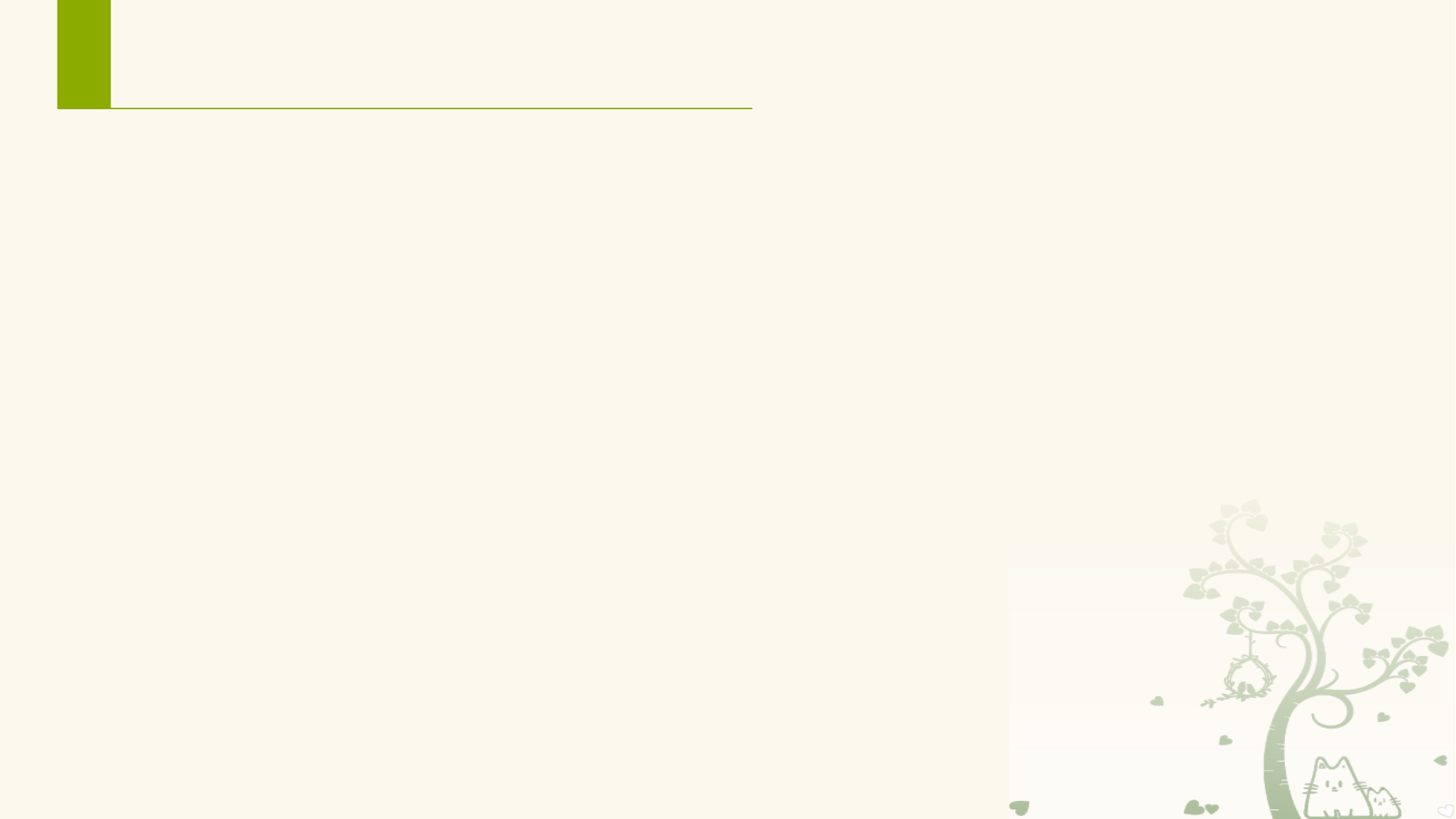

# 通知服务
Notification是显示在手机状态栏的通知。程序一般使用NotificationManager服务来发送Notification。
发送Notification步骤：
调getSystemService(NOTIFICATION_SERVICE)方法获取系统的NotificationManager服务。
通过调用构造器创建Notification对象。
为Notification设置各种属性
通过NotificationManager发送Notification。